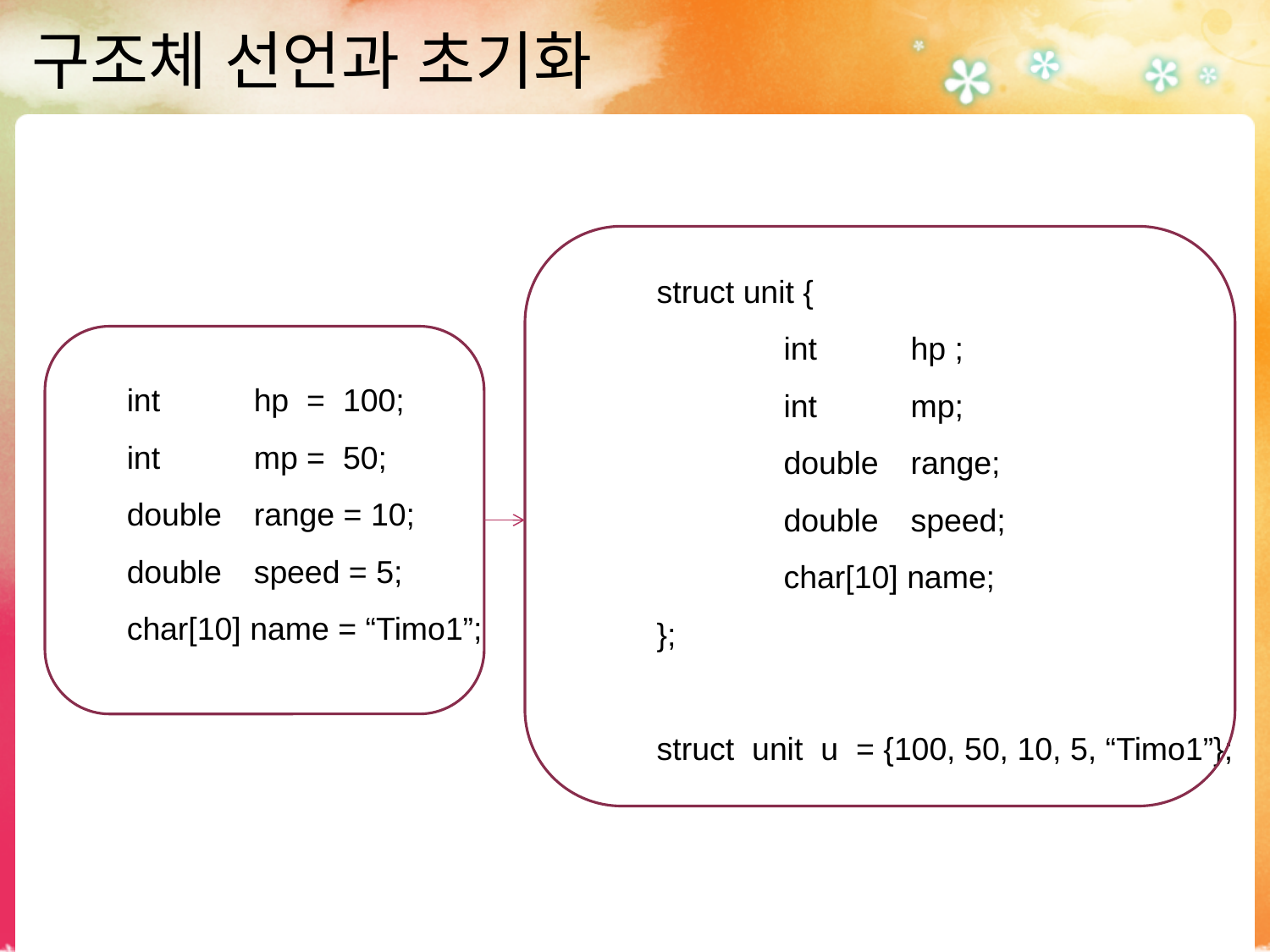

# 구조체 선언과 초기화

struct unit {
	int 	hp ;
	int 	mp;
	double	range;
	double	speed;
	char[10] name;
};

struct  unit  u  = {100, 50, 10, 5, “Timo1”};

int 	hp  =  100;
int 	mp =  50;
double	range = 10;
double	speed = 5;
char[10] name = “Timo1”;